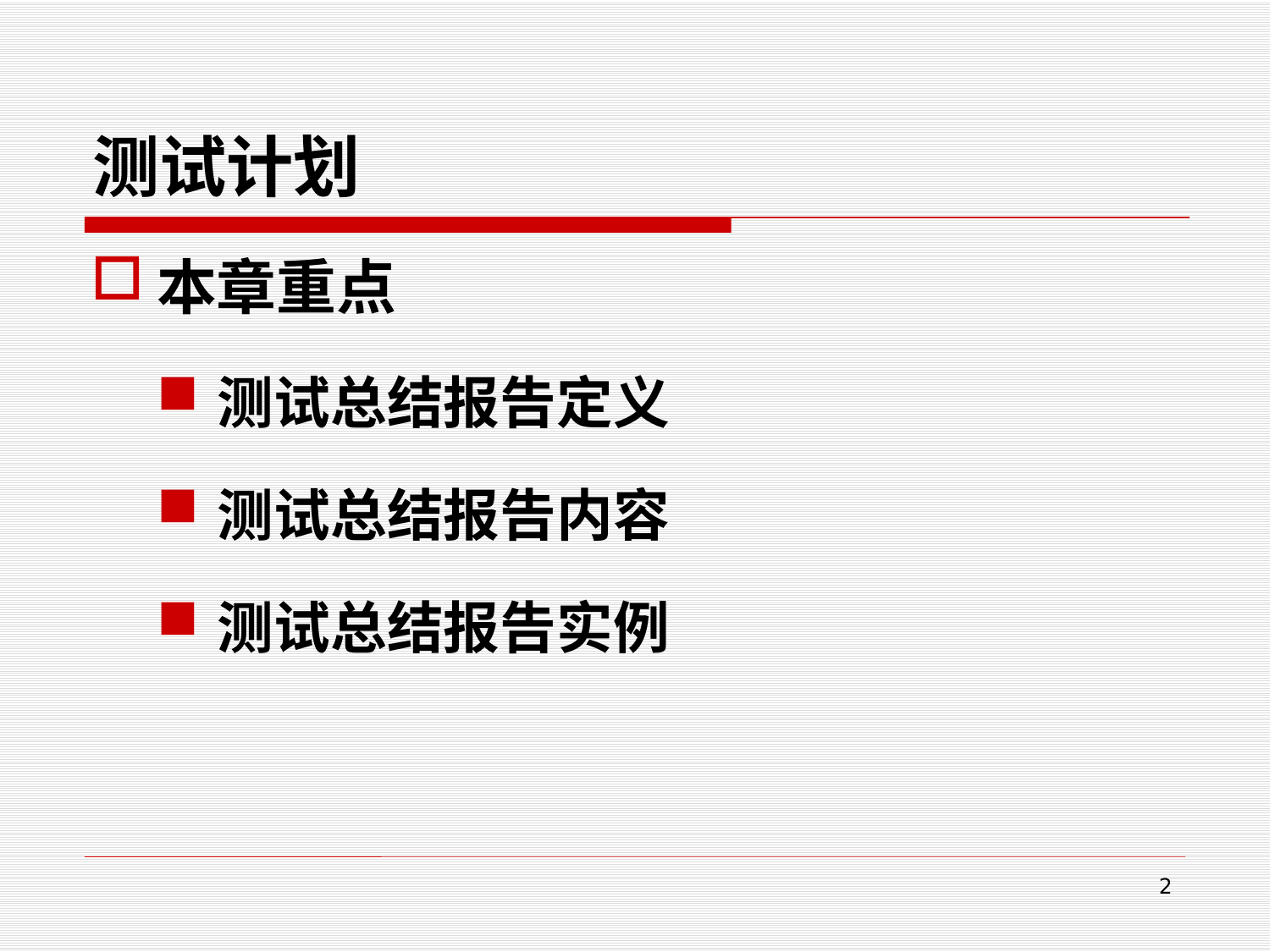

# 测试计划
本章重点
测试总结报告定义
测试总结报告内容
测试总结报告实例
2